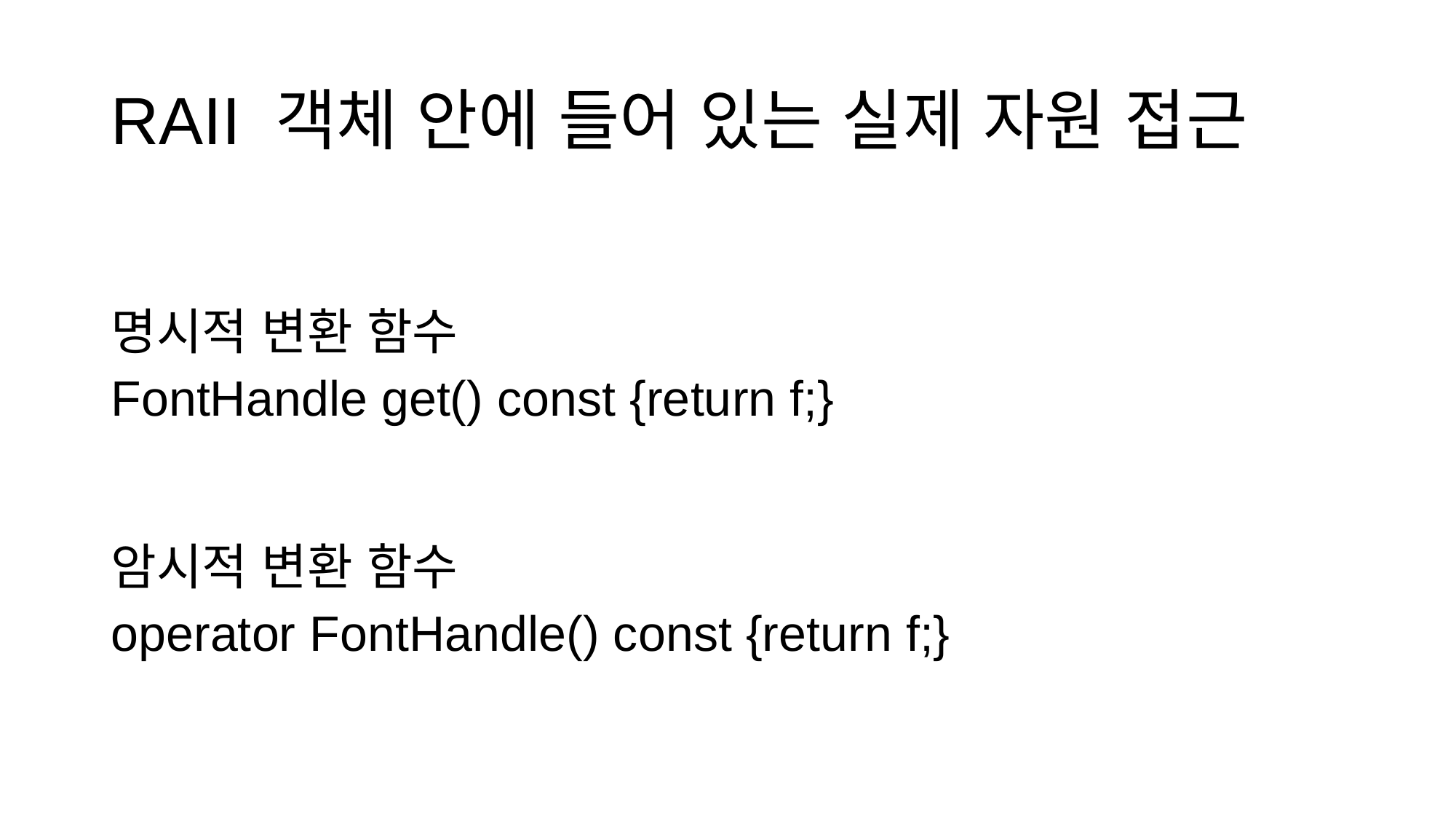

# RAII 객체 안에 들어 있는 실제 자원 접근
명시적 변환 함수
FontHandle get() const {return f;}

암시적 변환 함수
operator FontHandle() const {return f;}